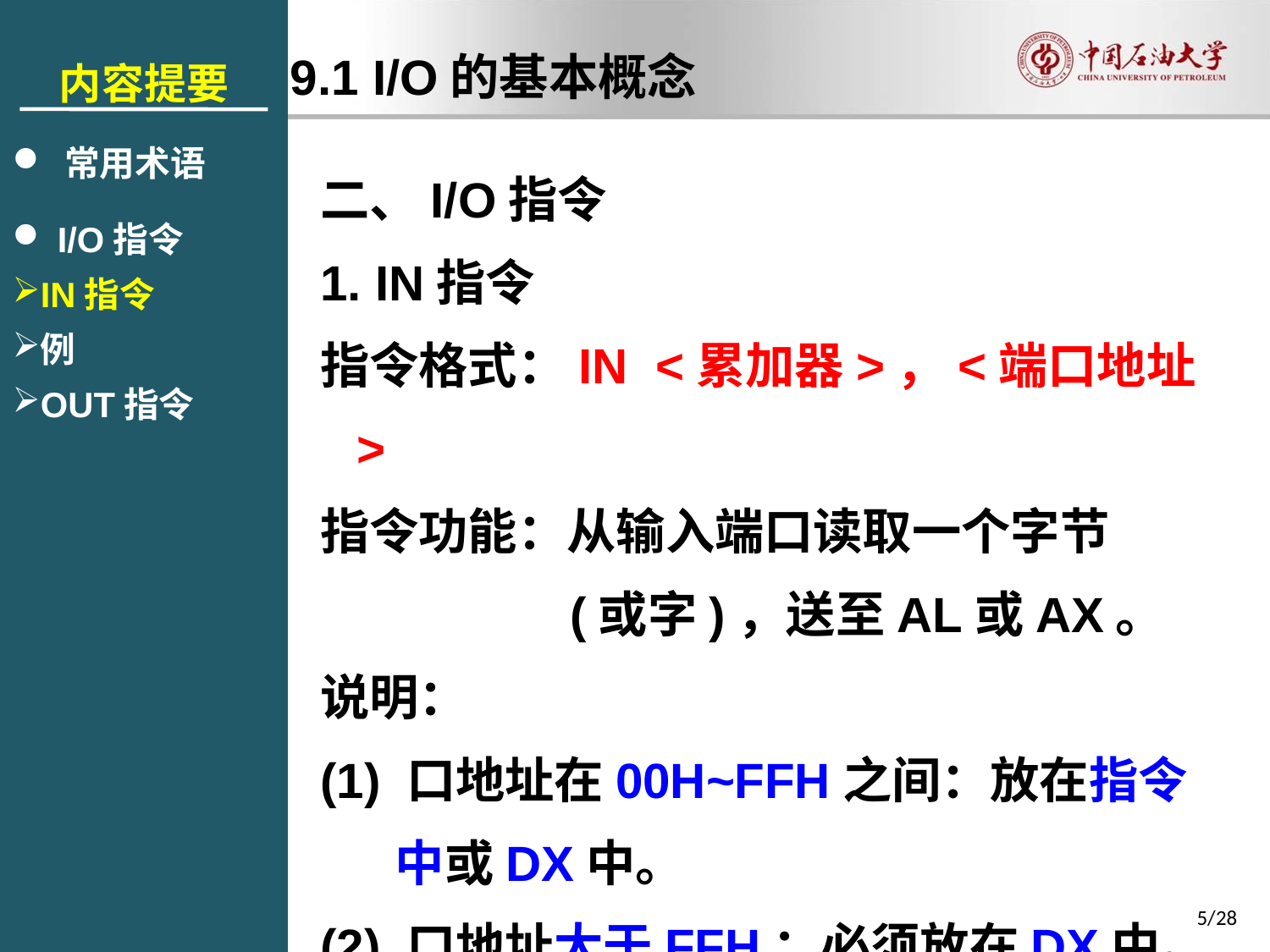

内容提要
 常用术语
 I/O指令
IN指令
例
OUT指令
9.1 I/O的基本概念
二、I/O指令
1. IN指令
指令格式：IN  <累加器>，<端口地址>
指令功能：从输入端口读取一个字节
(或字)，送至AL或AX。
说明：
(1) 口地址在00H~FFH之间：放在指令中或DX中。
(2) 口地址大于FFH：必须放在DX中。
5/28